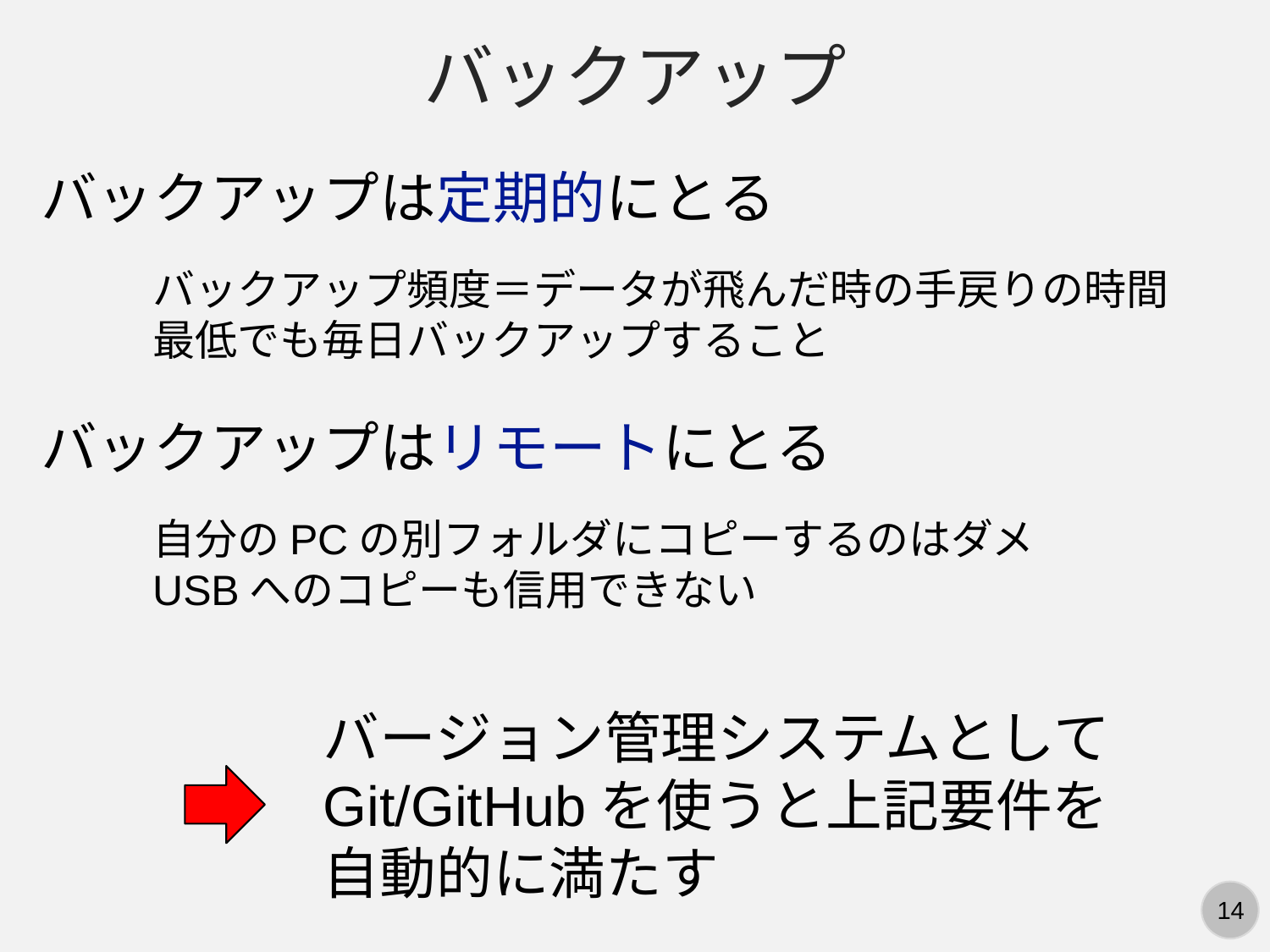

バックアップ
バックアップは定期的にとる
バックアップ頻度＝データが飛んだ時の手戻りの時間
最低でも毎日バックアップすること
バックアップはリモートにとる
自分のPCの別フォルダにコピーするのはダメ
USBへのコピーも信用できない
バージョン管理システムとして
Git/GitHubを使うと上記要件を
自動的に満たす